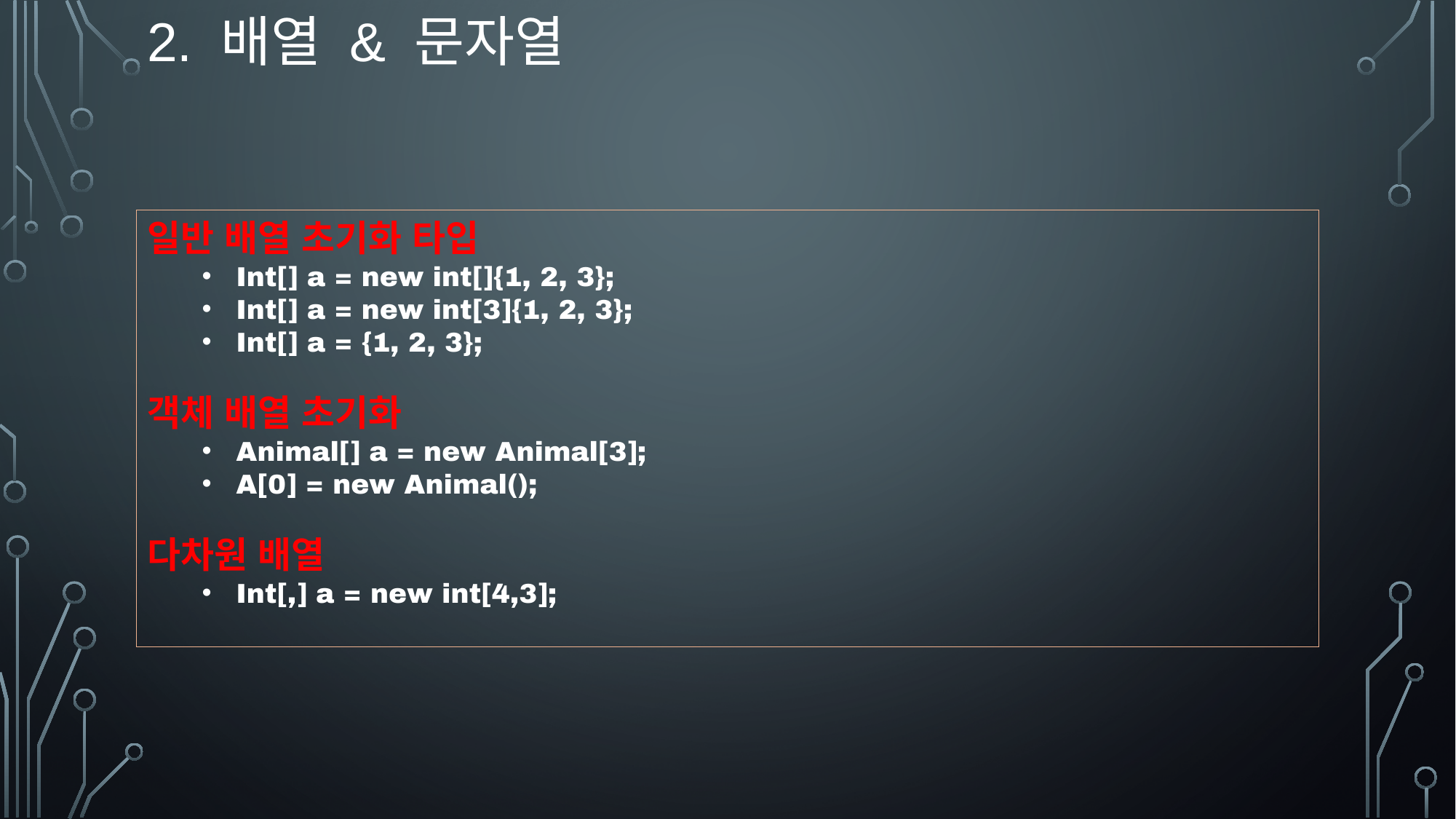

# 2. 배열 & 문자열
일반 배열 초기화 타입
Int[] a = new int[]{1, 2, 3};
Int[] a = new int[3]{1, 2, 3};
Int[] a = {1, 2, 3};

객체 배열 초기화
Animal[] a = new Animal[3];
A[0] = new Animal();

다차원 배열
Int[,] a = new int[4,3];